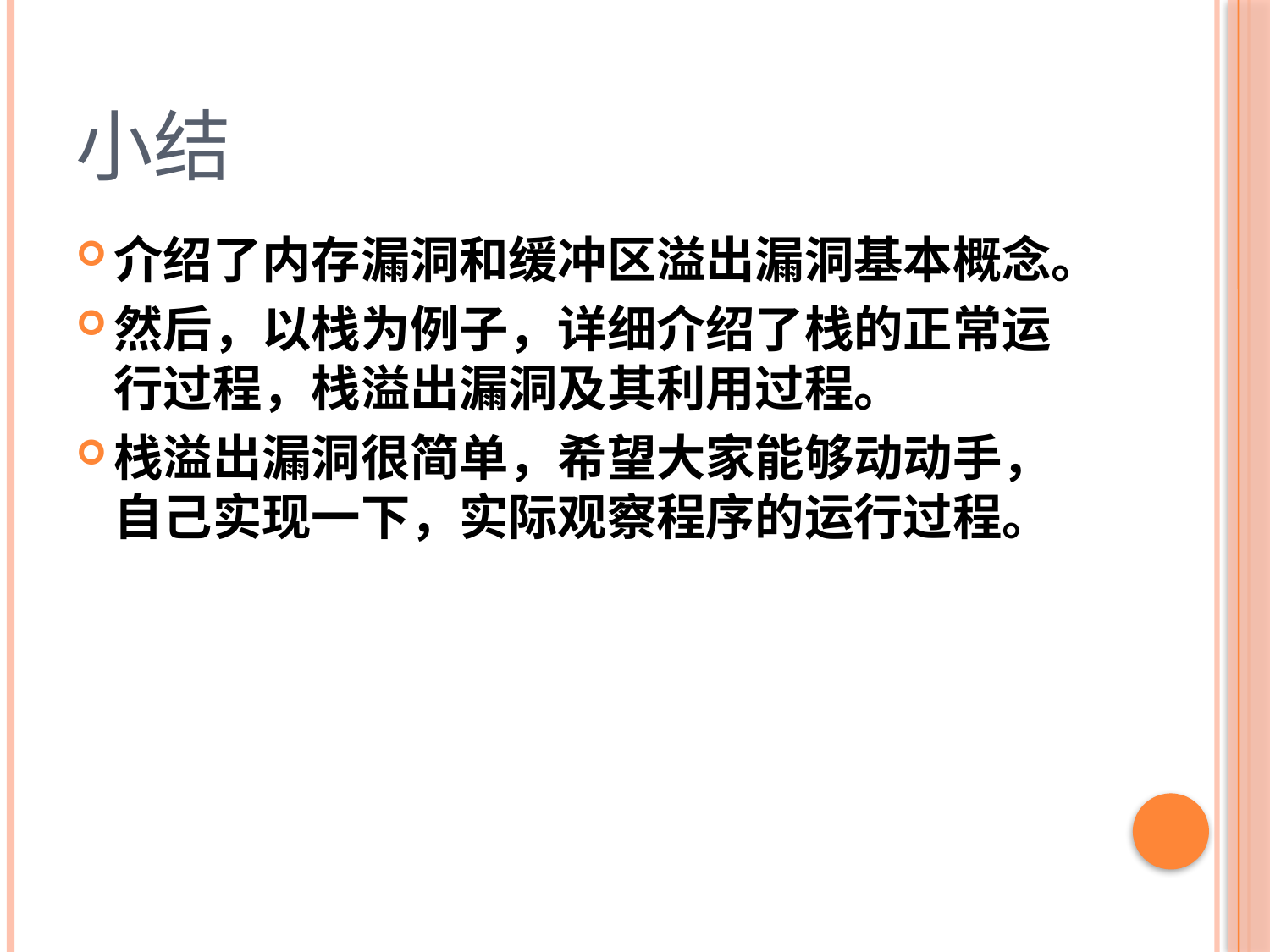

# 小结
介绍了内存漏洞和缓冲区溢出漏洞基本概念。
然后，以栈为例子，详细介绍了栈的正常运行过程，栈溢出漏洞及其利用过程。
栈溢出漏洞很简单，希望大家能够动动手，自己实现一下，实际观察程序的运行过程。